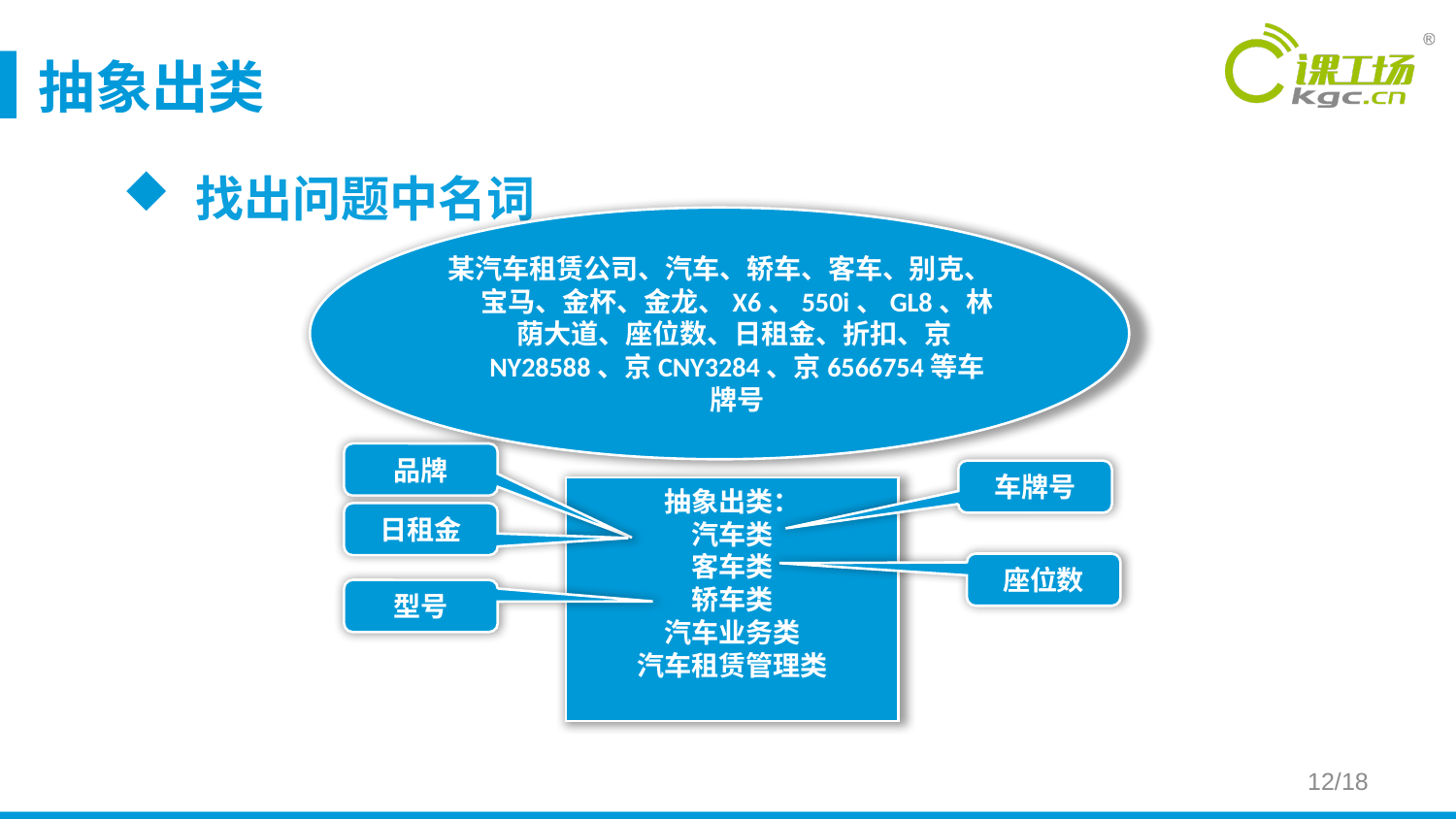

# 抽象出类
找出问题中名词

某汽车租赁公司、汽车、轿车、客车、别克、宝马、金杯、金龙、X6、550i、GL8、林荫大道、座位数、日租金、折扣、京NY28588、京CNY3284、京6566754等车牌号
品牌
车牌号
抽象出类：
汽车类
客车类
轿车类
汽车业务类
汽车租赁管理类

日租金
座位数
型号
12/18